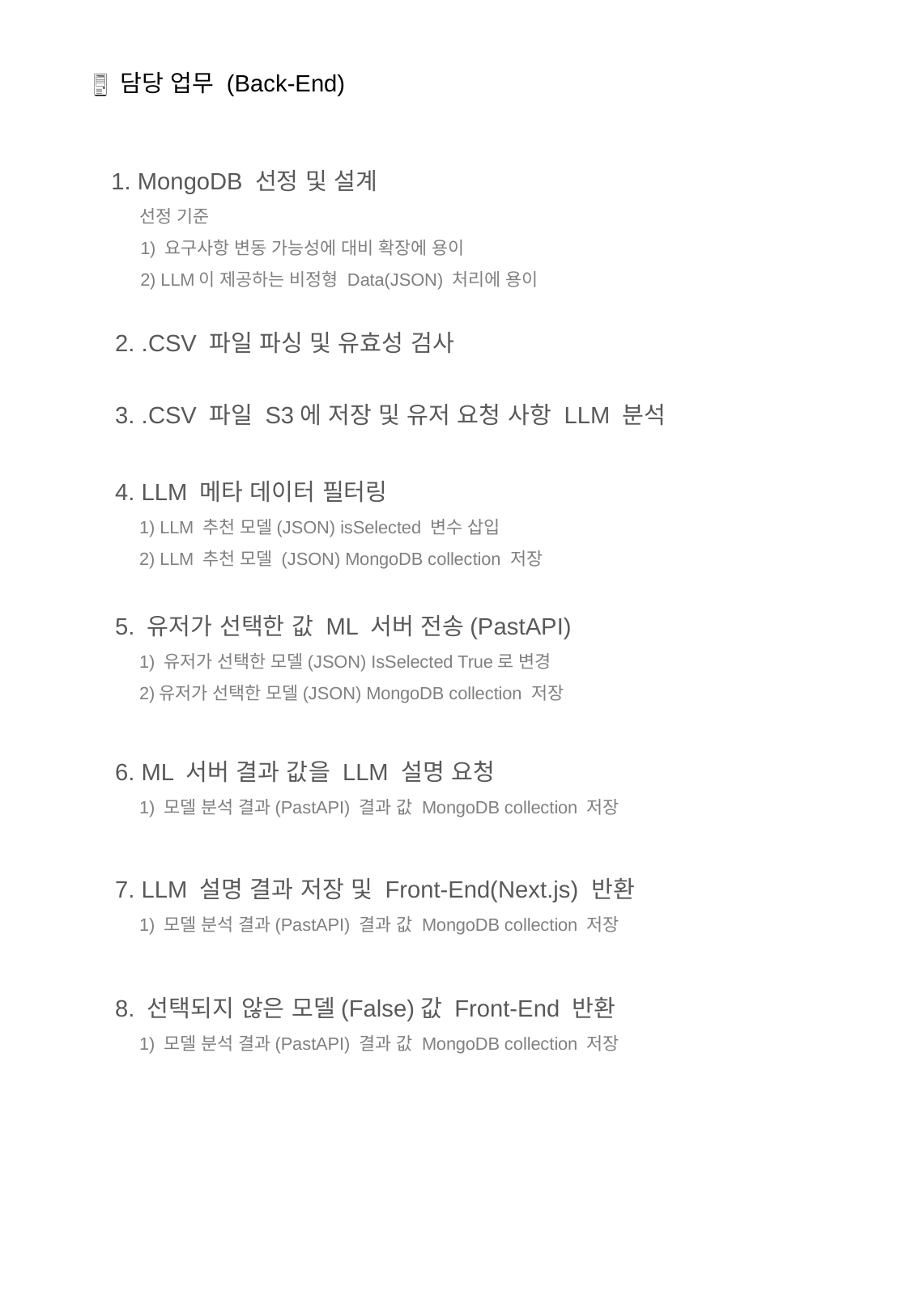

🖥️ 담당 업무 (Back-End)
1. MongoDB 선정 및 설계
     선정 기준
      1) 요구사항 변동 가능성에 대비 확장에 용이
      2) LLM이 제공하는 비정형 Data(JSON) 처리에 용이

Chat GPT API 전송
요구사항 분석 및 NoSQL 설계
비정형 데이터 분류 및 적재(MongoDB)
Fast API 서버 요구사항 전송
S3 서버 CSV 파일 저장
2. .CSV 파일 파싱 및 유효성 검사
3. .CSV 파일 S3에 저장 및 유저 요청 사항 LLM 분석
4. LLM 메타 데이터 필터링
     1) LLM 추천 모델(JSON) isSelected 변수 삽입
     2) LLM 추천 모델 (JSON) MongoDB collection 저장
5. 유저가 선택한 값 ML 서버 전송(PastAPI)
     1) 유저가 선택한 모델(JSON) IsSelected True로 변경
     2)유저가 선택한 모델(JSON) MongoDB collection 저장
6. ML 서버 결과 값을 LLM 설명 요청
     1) 모델 분석 결과(PastAPI) 결과 값 MongoDB collection 저장
7. LLM 설명 결과 저장 및 Front-End(Next.js) 반환
     1) 모델 분석 결과(PastAPI) 결과 값 MongoDB collection 저장
8. 선택되지 않은 모델(False)값 Front-End 반환
     1) 모델 분석 결과(PastAPI) 결과 값 MongoDB collection 저장